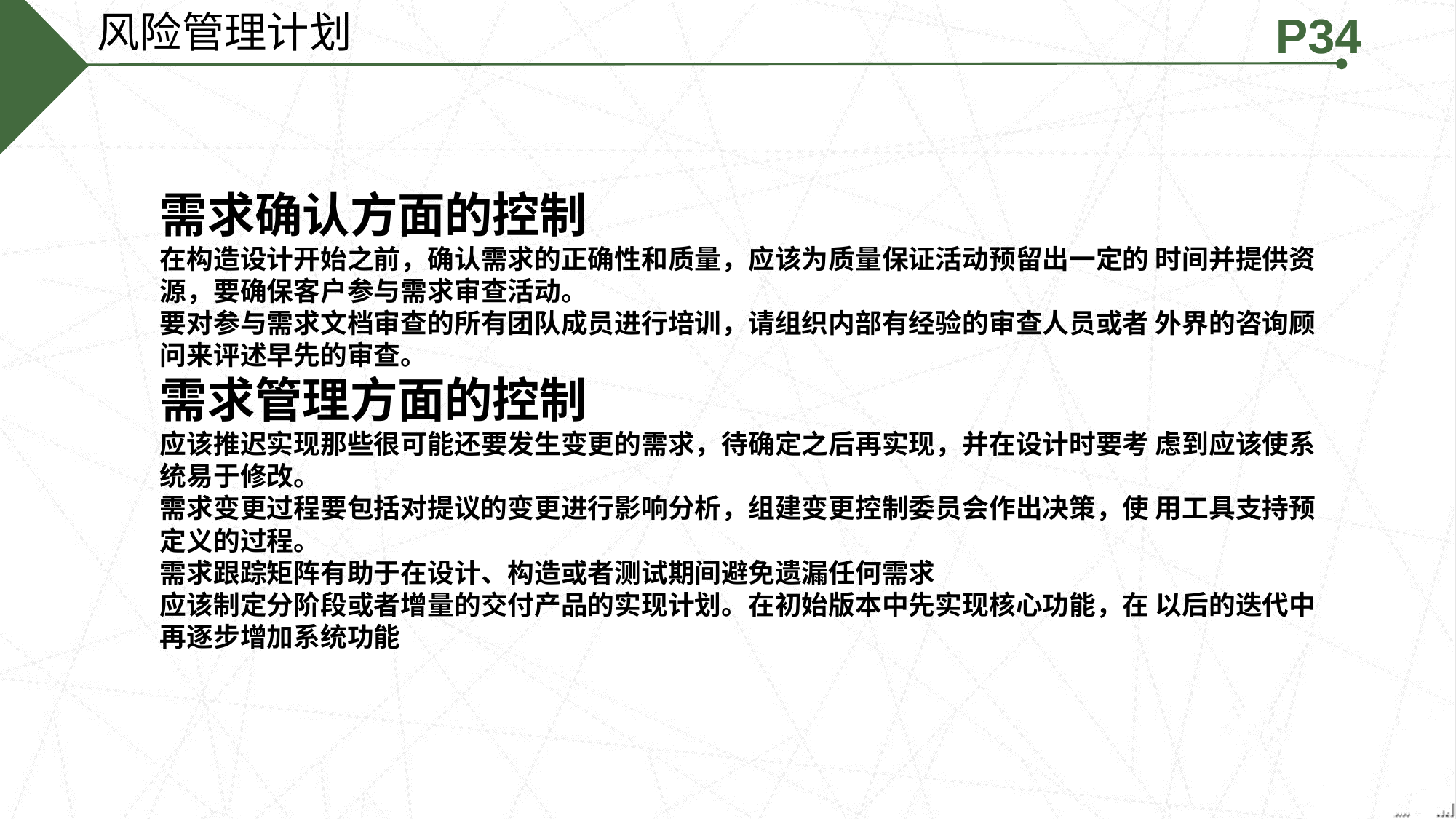

风险管理计划
P34

需求确认方面的控制
在构造设计开始之前，确认需求的正确性和质量，应该为质量保证活动预留出一定的 时间并提供资源，要确保客户参与需求审查活动。
要对参与需求文档审查的所有团队成员进行培训，请组织内部有经验的审查人员或者 外界的咨询顾问来评述早先的审查。
需求管理方面的控制
应该推迟实现那些很可能还要发生变更的需求，待确定之后再实现，并在设计时要考 虑到应该使系统易于修改。
需求变更过程要包括对提议的变更进行影响分析，组建变更控制委员会作出决策，使 用工具支持预定义的过程。
需求跟踪矩阵有助于在设计、构造或者测试期间避免遗漏任何需求
应该制定分阶段或者增量的交付产品的实现计划。在初始版本中先实现核心功能，在 以后的迭代中再逐步增加系统功能